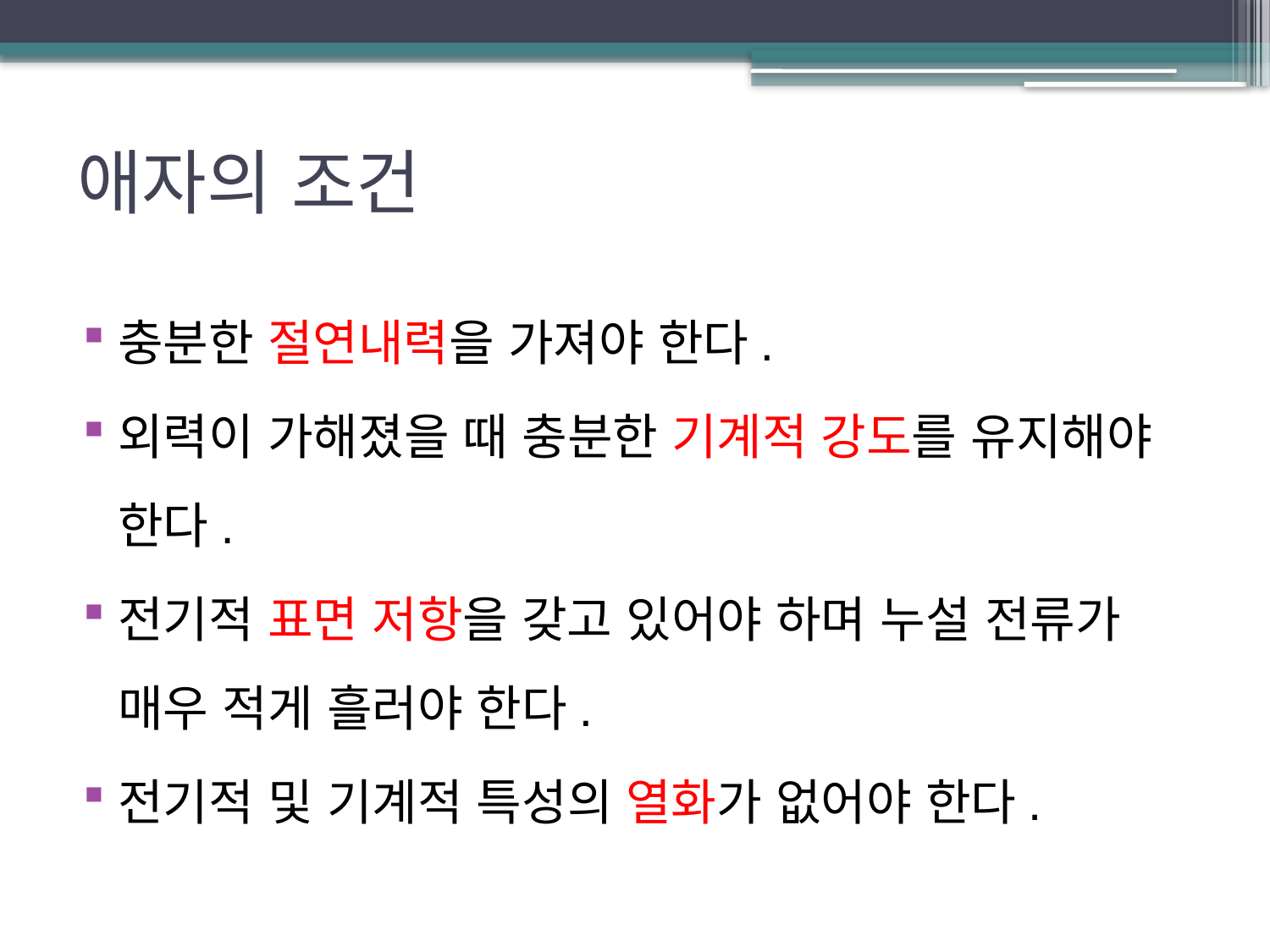

# 애자의 조건
충분한 절연내력을 가져야 한다.
외력이 가해졌을 때 충분한 기계적 강도를 유지해야 한다.
전기적 표면 저항을 갖고 있어야 하며 누설 전류가 매우 적게 흘러야 한다.
전기적 및 기계적 특성의 열화가 없어야 한다.